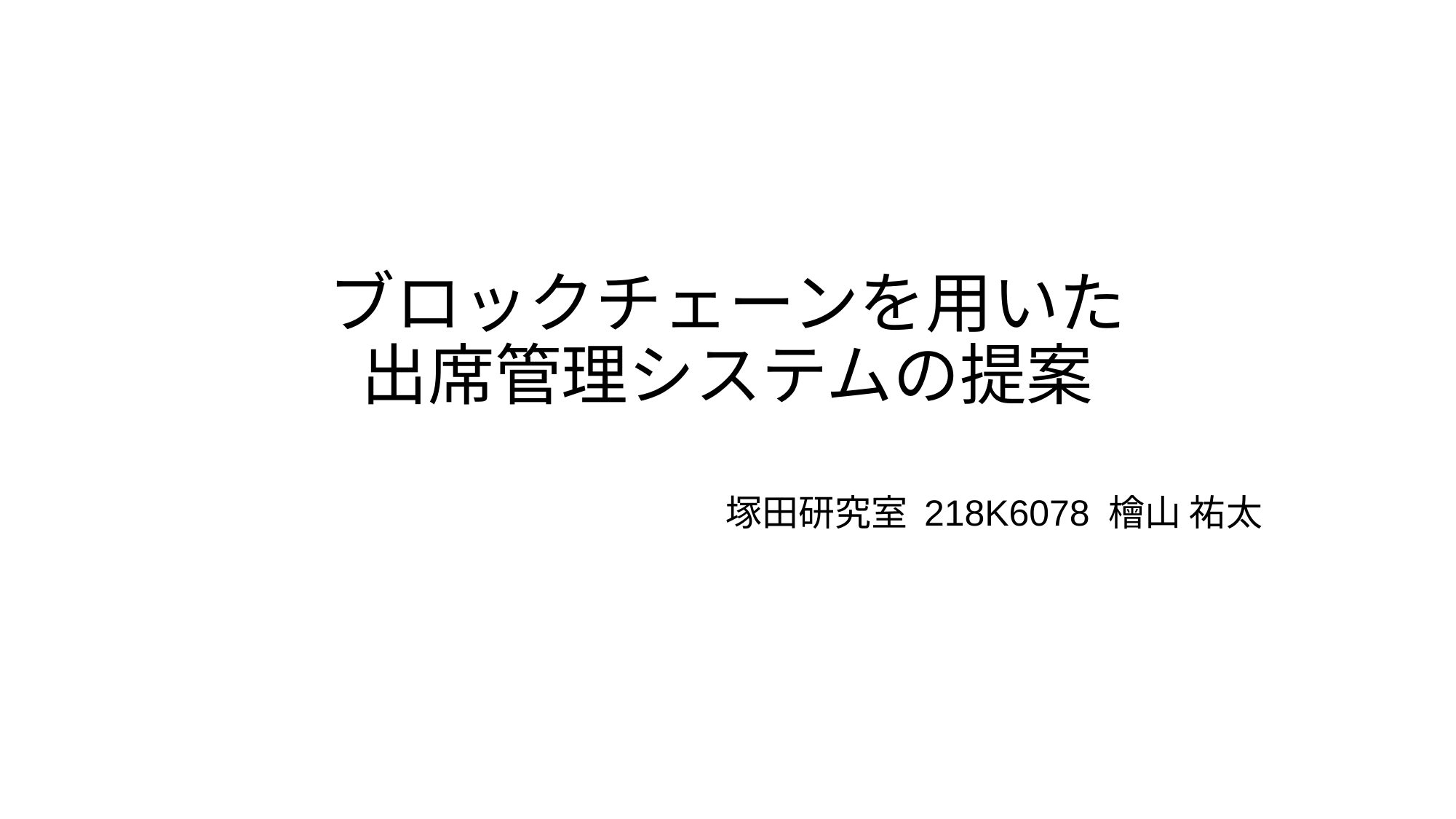

# ブロックチェーンを用いた 出席管理システムの提案

塚田研究室 218K6078 檜山 祐太